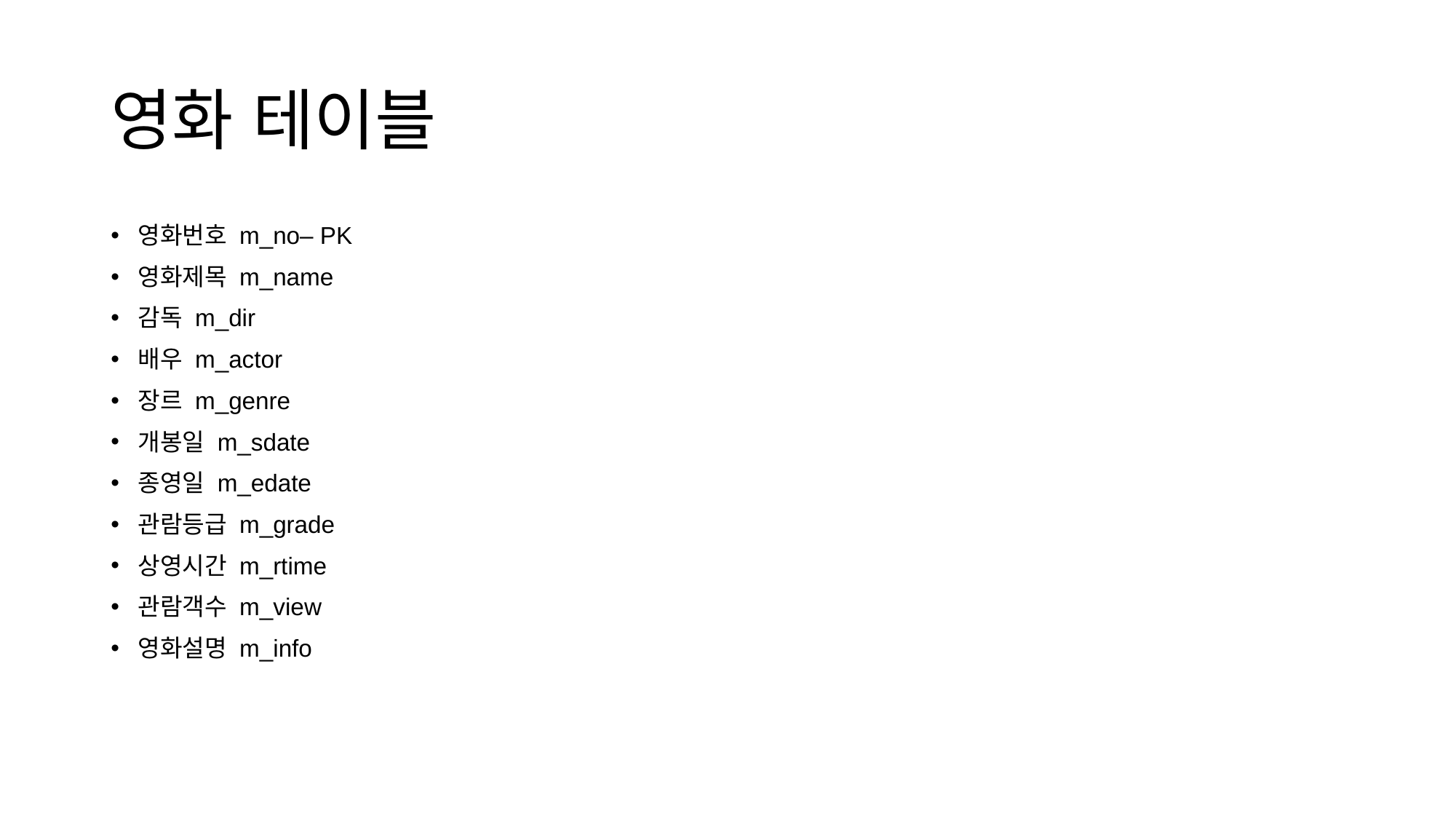

# 영화 테이블
영화번호 m_no– PK
영화제목 m_name
감독 m_dir
배우 m_actor
장르 m_genre
개봉일 m_sdate
종영일 m_edate
관람등급 m_grade
상영시간 m_rtime
관람객수 m_view
영화설명 m_info